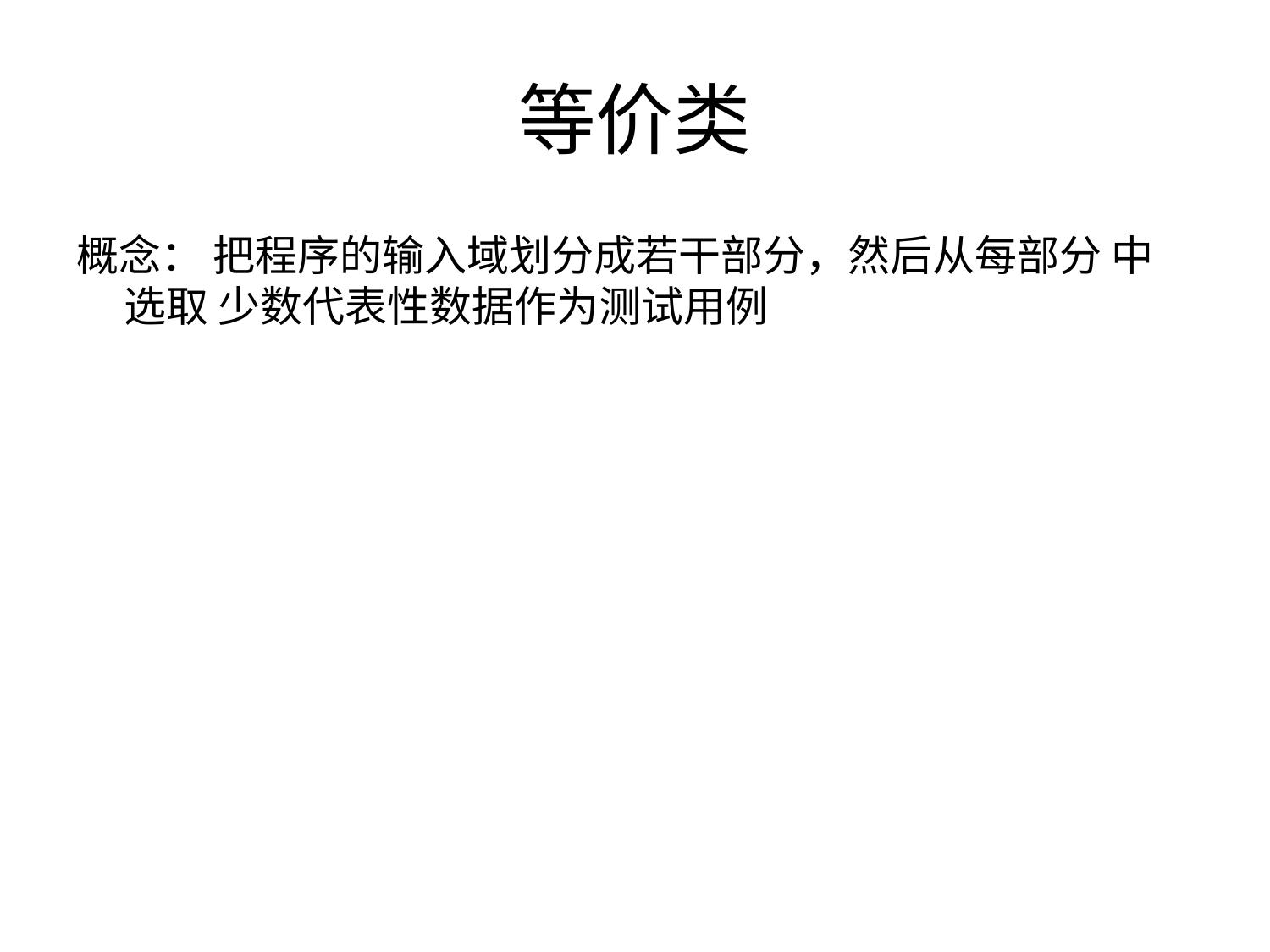

# 等价类
概念： 把程序的输入域划分成若干部分，然后从每部分 中选取 少数代表性数据作为测试用例